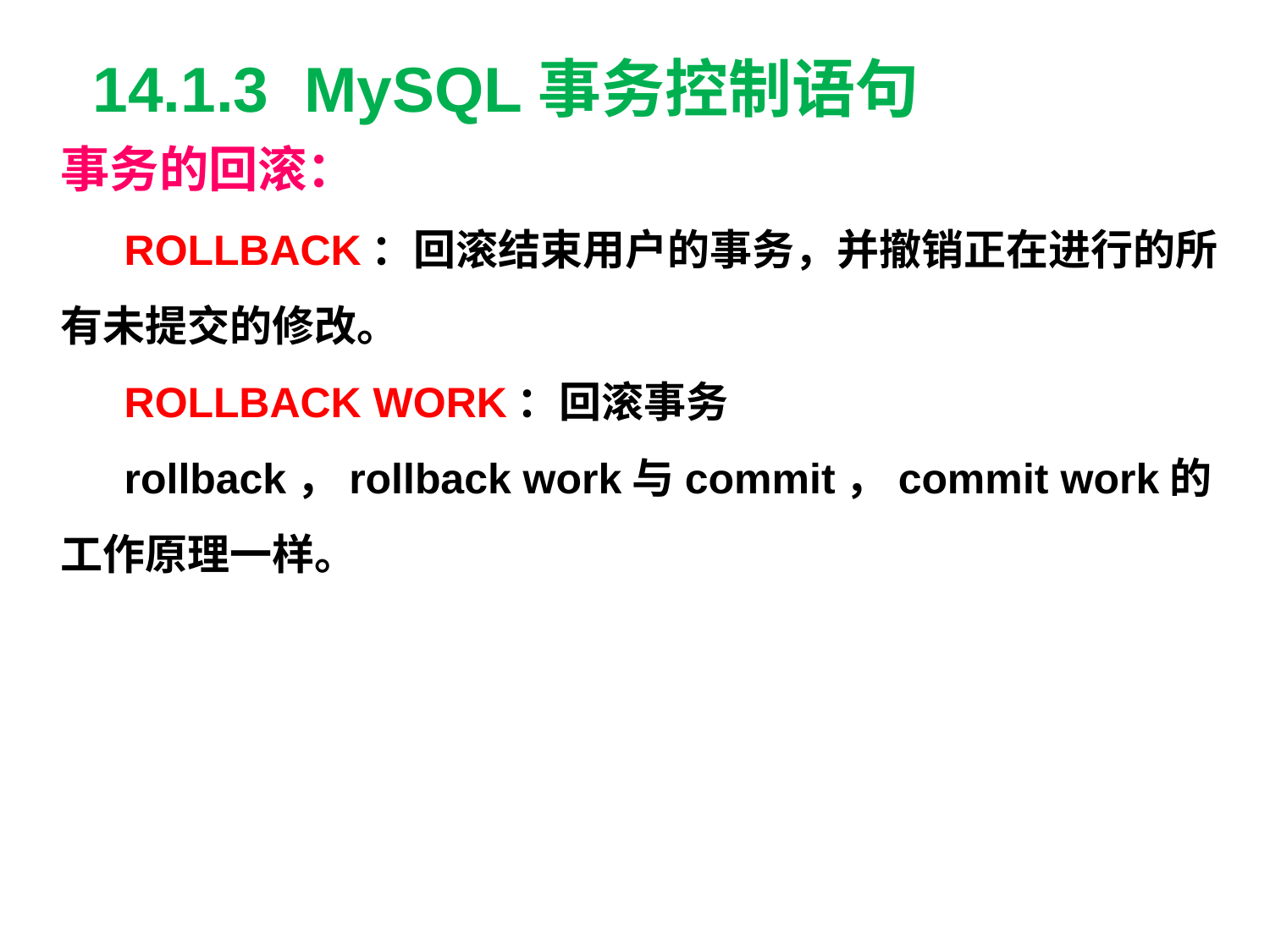

14.1.3  MySQL事务控制语句
事务的回滚：
ROLLBACK：回滚结束用户的事务，并撤销正在进行的所有未提交的修改。
ROLLBACK WORK：回滚事务
rollback，rollback work与commit，commit work的工作原理一样。